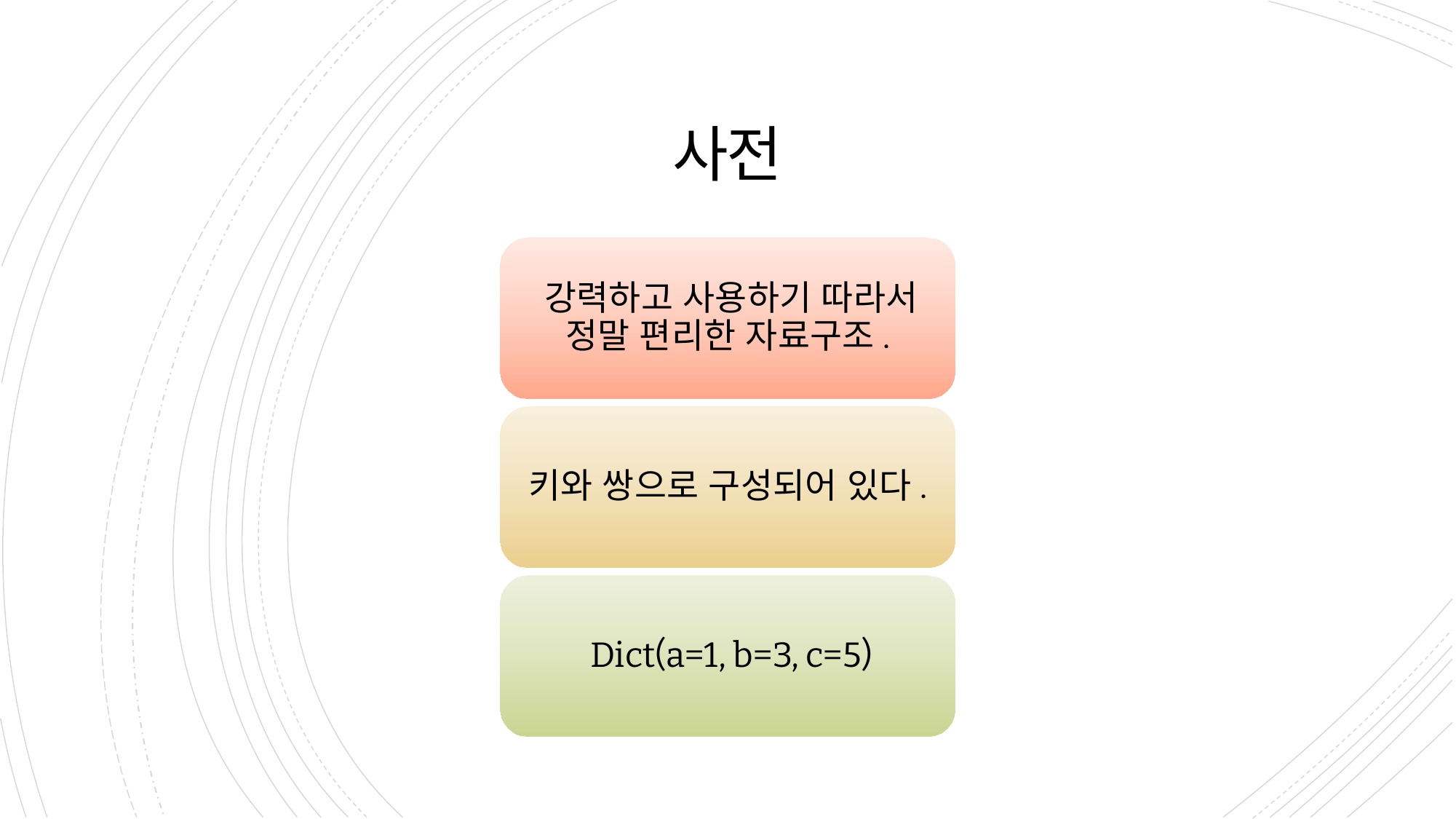

# 사전
강력하고 사용하기 따라서 정말 편리한 자료구조.
키와 쌍으로 구성되어 있다.
Dict(a=1, b=3, c=5)